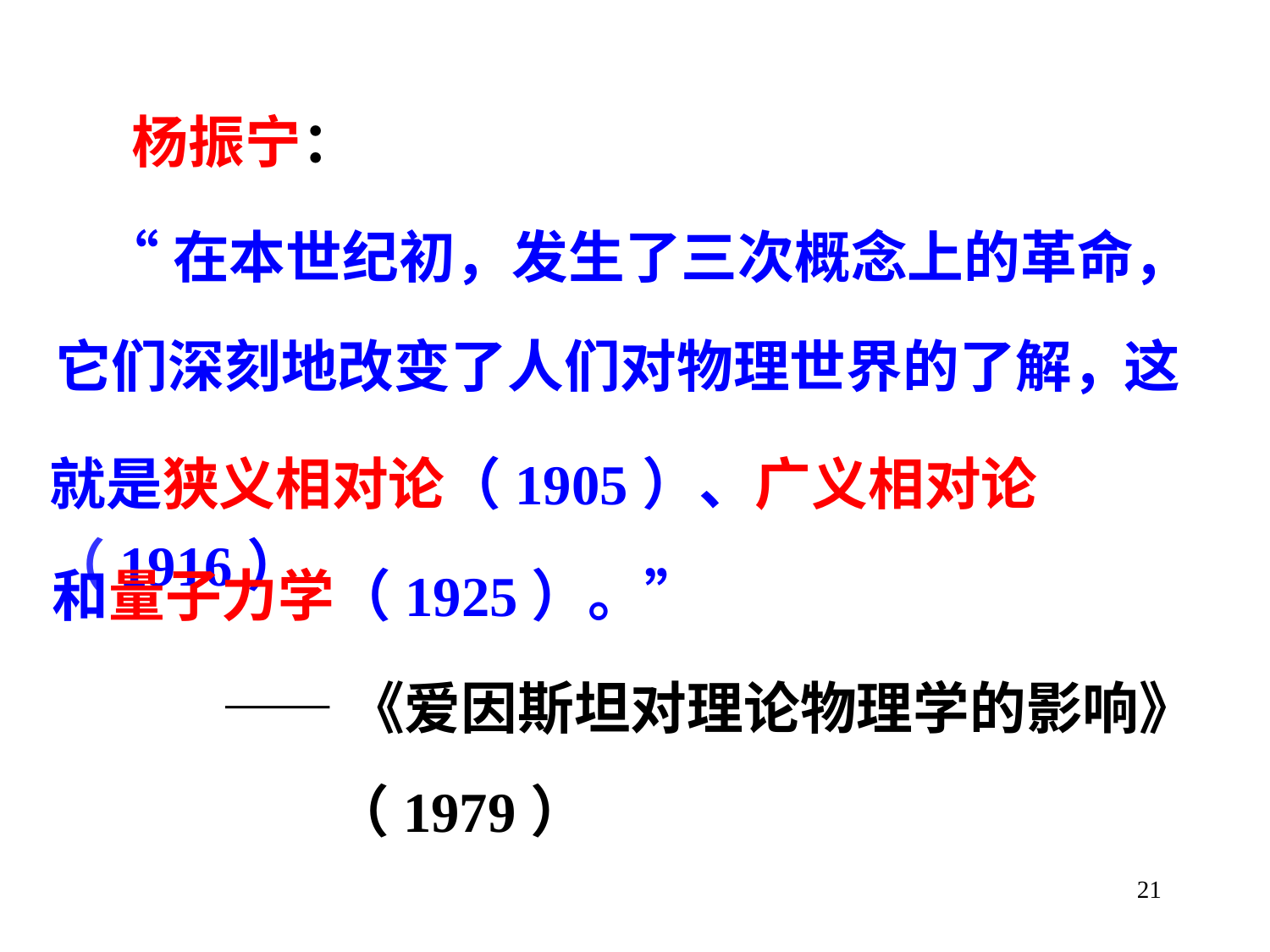

杨振宁：
“在本世纪初，发生了三次概念上的革命，
它们深刻地改变了人们对物理世界的了解，
这
就是狭义相对论（1905）、广义相对论（1916）
和量子力学（1925）。”
——《爱因斯坦对理论物理学的影响》
（1979）
21